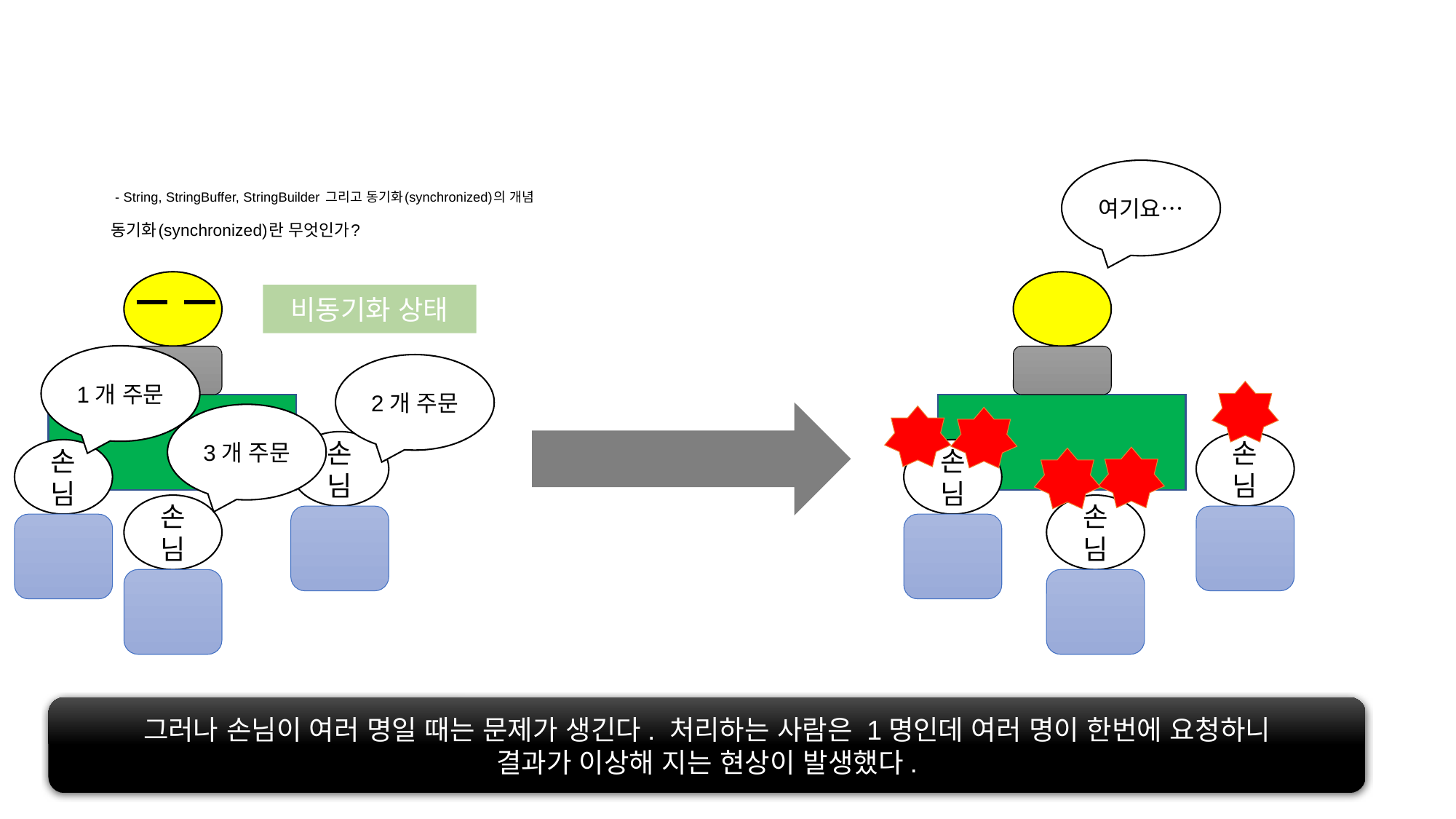

# - String, StringBuffer, StringBuilder 그리고 동기화(synchronized)의 개념 동기화(synchronized)란 무엇인가?
여기요…

비동기화 상태
1개 주문

2개 주문

3개 주문

손님
손님
손님
손님

손님
손님

그러나 손님이 여러 명일 때는 문제가 생긴다. 처리하는 사람은 1명인데 여러 명이 한번에 요청하니
결과가 이상해 지는 현상이 발생했다.